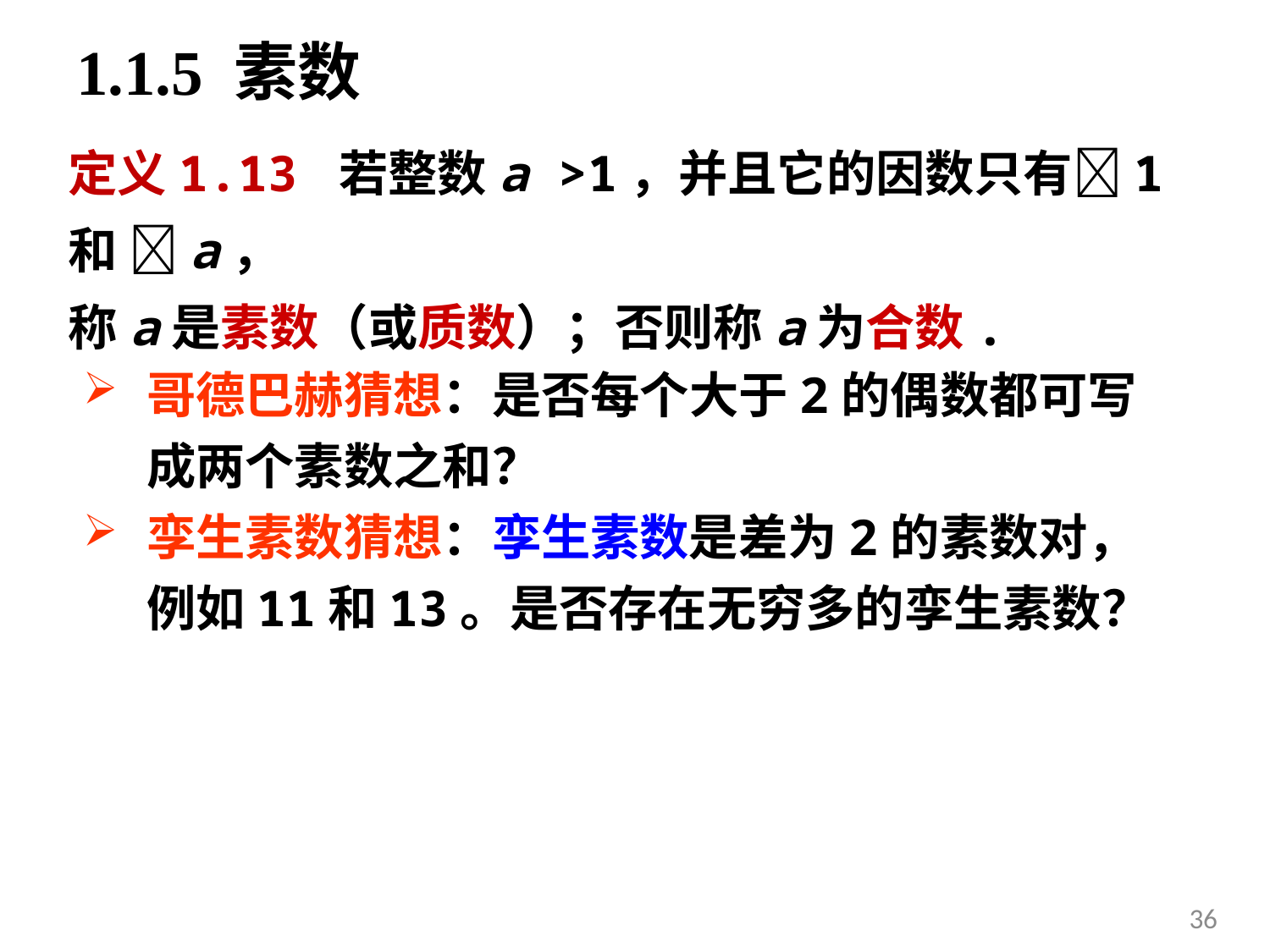

# 1.1.5 素数
定义1.13 若整数a >1，并且它的因数只有±1和 ±a，
称a是素数（或质数）；否则称a为合数.
哥德巴赫猜想：是否每个大于2的偶数都可写成两个素数之和？
孪生素数猜想：孪生素数是差为2的素数对，例如11和13。是否存在无穷多的孪生素数？
36